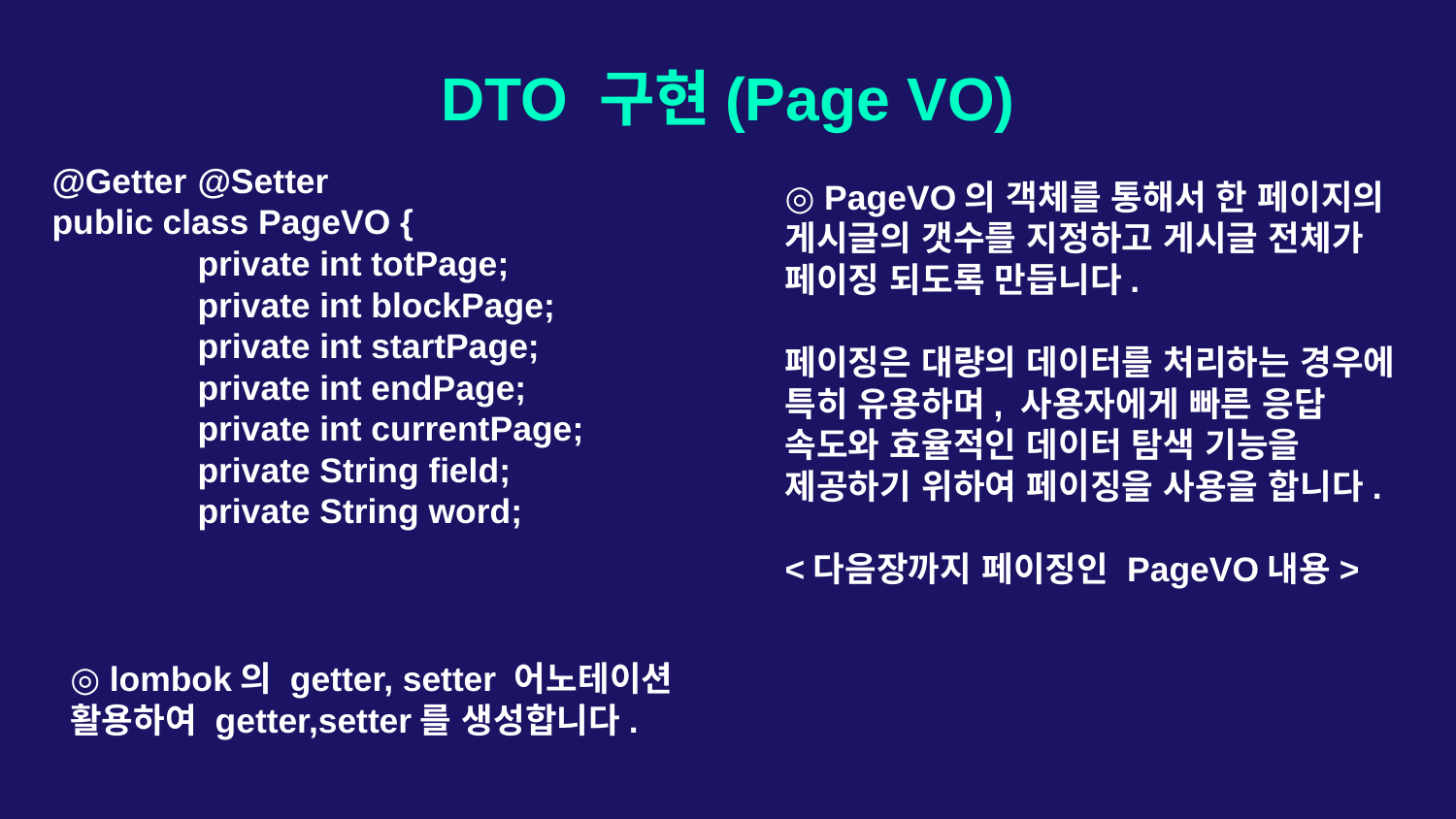

# DTO 구현(Page VO)
@Getter	@Setter
public class PageVO {
	private int totPage;
	private int blockPage;
	private int startPage;
	private int endPage;
	private int currentPage;
	private String field;
	private String word;
◎ PageVO의 객체를 통해서 한 페이지의 게시글의 갯수를 지정하고 게시글 전체가 페이징 되도록 만듭니다.

페이징은 대량의 데이터를 처리하는 경우에 특히 유용하며, 사용자에게 빠른 응답 속도와 효율적인 데이터 탐색 기능을 제공하기 위하여 페이징을 사용을 합니다.

<다음장까지 페이징인 PageVO내용>
◎ lombok의 getter, setter 어노테이션 활용하여 getter,setter를 생성합니다.